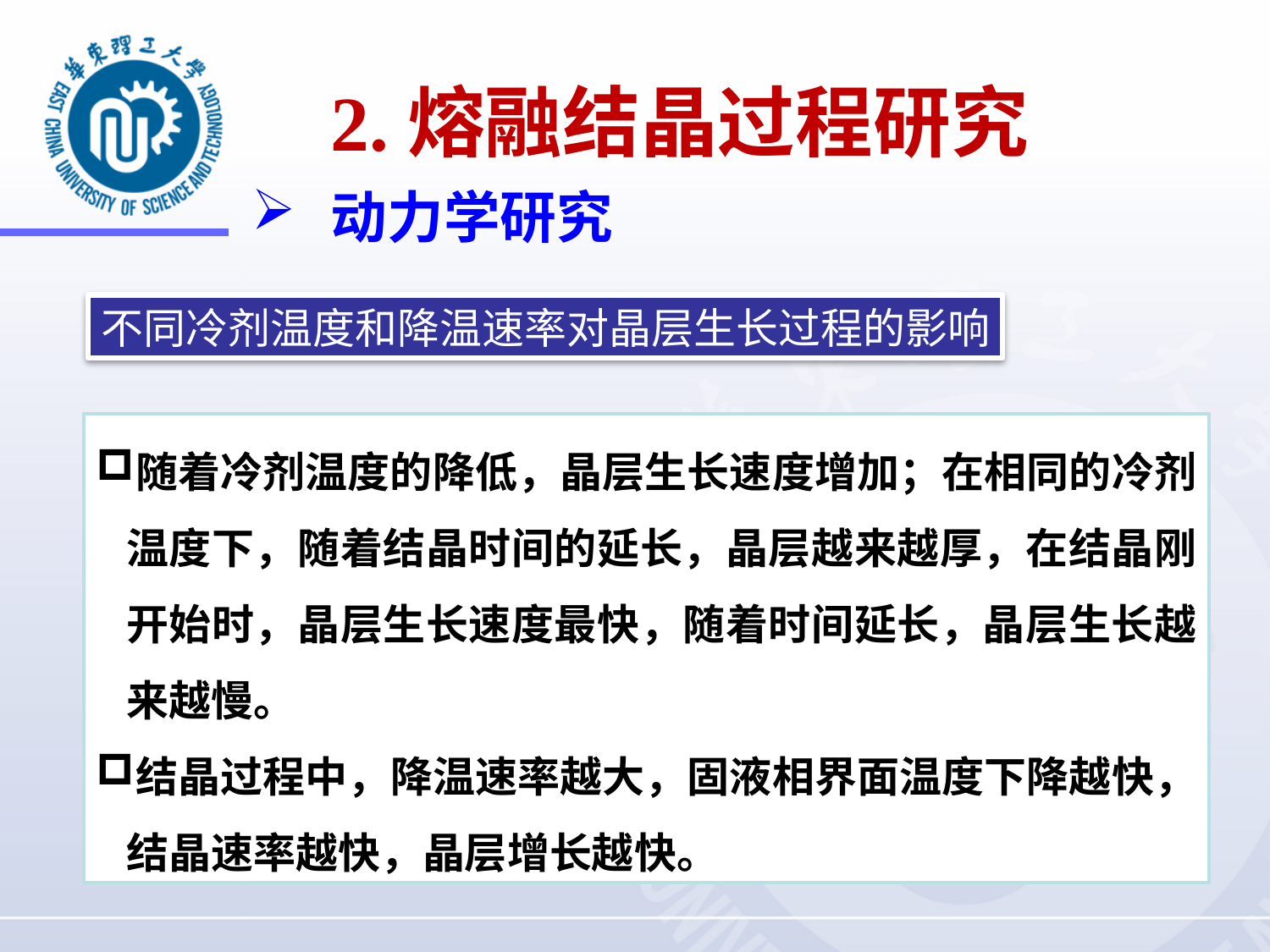

2.熔融结晶过程研究
动力学研究
不同冷剂温度和降温速率对晶层生长过程的影响
随着冷剂温度的降低，晶层生长速度增加；在相同的冷剂温度下，随着结晶时间的延长，晶层越来越厚，在结晶刚开始时，晶层生长速度最快，随着时间延长，晶层生长越来越慢。
结晶过程中，降温速率越大，固液相界面温度下降越快，结晶速率越快，晶层增长越快。